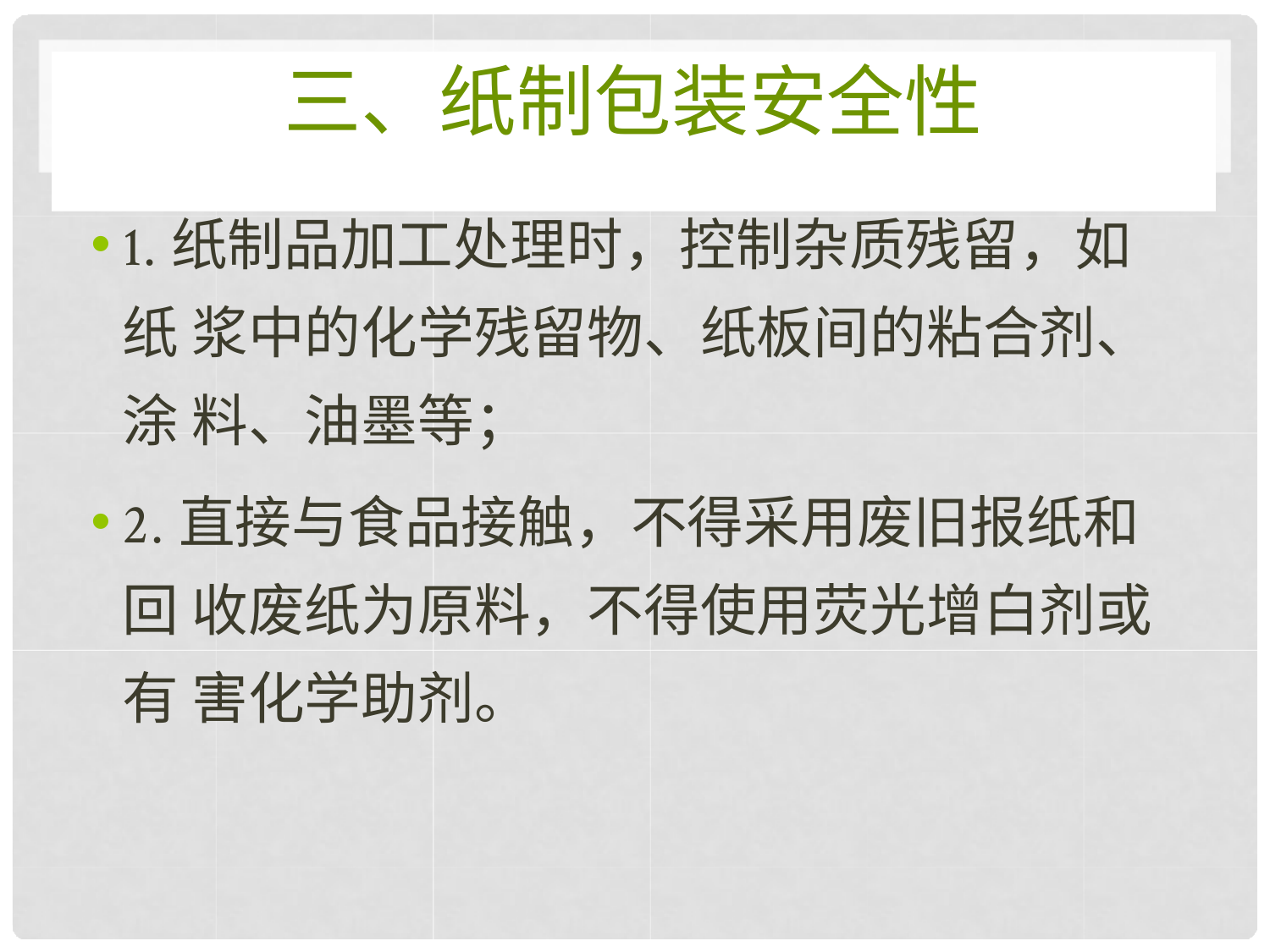

# 三、纸制包装安全性
1.纸制品加工处理时，控制杂质残留，如纸 浆中的化学残留物、纸板间的粘合剂、涂 料、油墨等；
2.直接与食品接触，不得采用废旧报纸和回 收废纸为原料，不得使用荧光增白剂或有 害化学助剂。